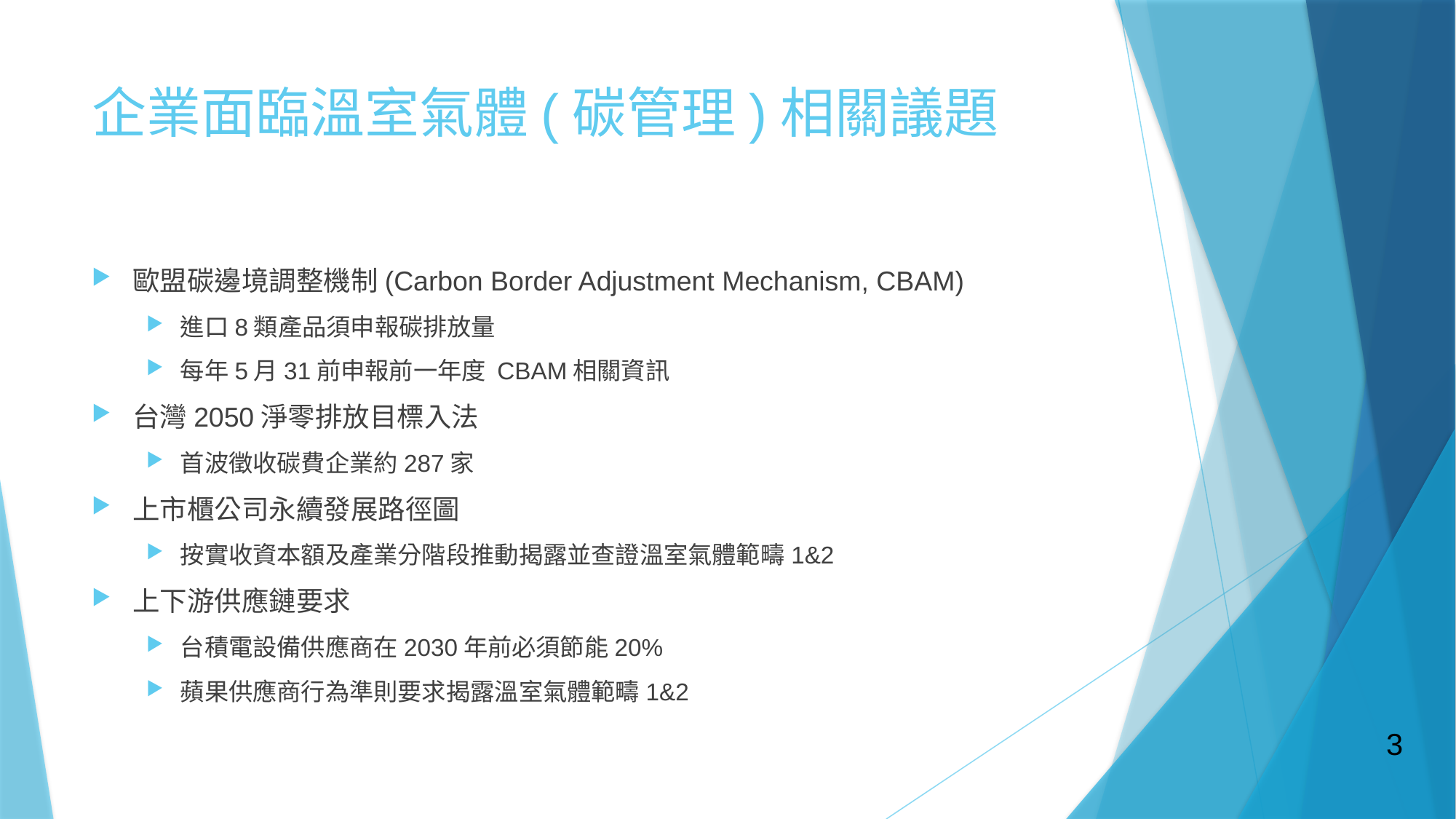

# 企業面臨溫室氣體(碳管理)相關議題
歐盟碳邊境調整機制(Carbon Border Adjustment Mechanism, CBAM)
進口8類產品須申報碳排放量
每年5月31前申報前一年度 CBAM相關資訊
台灣2050淨零排放目標入法
首波徵收碳費企業約287家
上市櫃公司永續發展路徑圖
按實收資本額及產業分階段推動揭露並查證溫室氣體範疇1&2
上下游供應鏈要求
台積電設備供應商在2030年前必須節能20%
蘋果供應商行為準則要求揭露溫室氣體範疇1&2

3